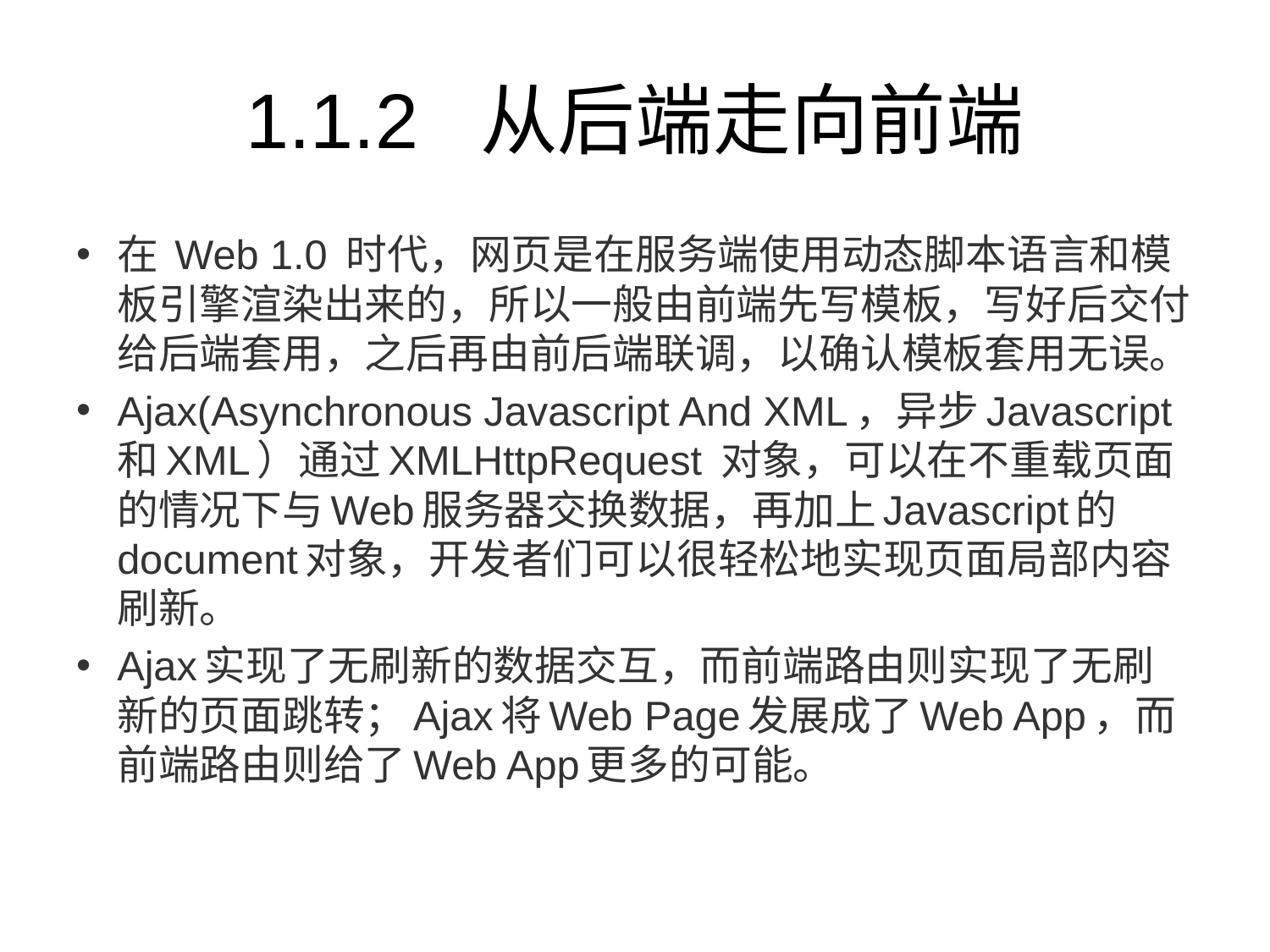

# 1.1.2  从后端走向前端
在 Web 1.0 时代，网页是在服务端使用动态脚本语言和模板引擎渲染出来的，所以一般由前端先写模板，写好后交付给后端套用，之后再由前后端联调，以确认模板套用无误。
Ajax(Asynchronous Javascript And XML，异步Javascript和XML）通过XMLHttpRequest 对象，可以在不重载页面的情况下与Web服务器交换数据，再加上Javascript的document对象，开发者们可以很轻松地实现页面局部内容刷新。
Ajax实现了无刷新的数据交互，而前端路由则实现了无刷新的页面跳转；Ajax将Web Page发展成了Web App，而前端路由则给了Web App更多的可能。